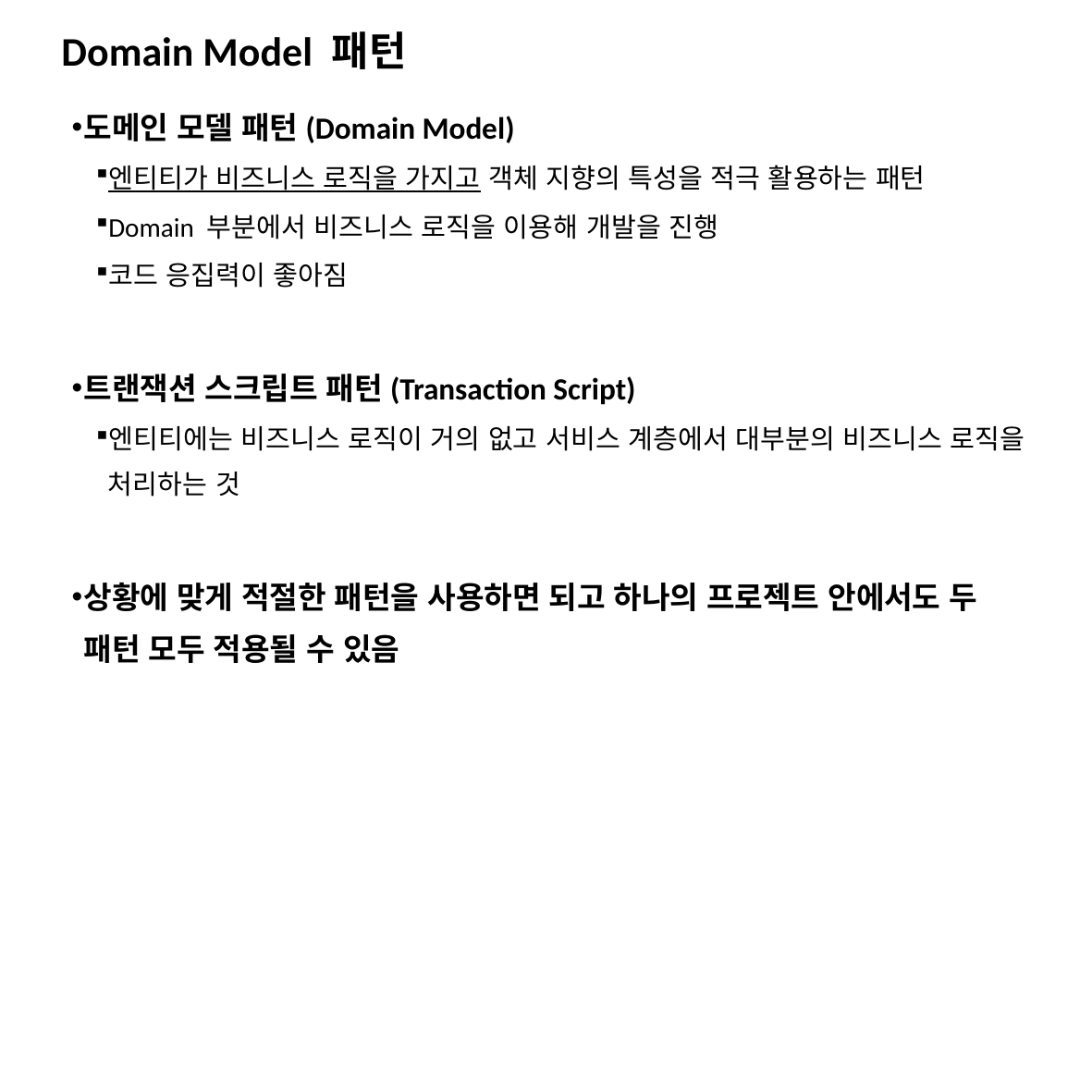

# Domain Model 패턴
도메인 모델 패턴(Domain Model)
엔티티가 비즈니스 로직을 가지고 객체 지향의 특성을 적극 활용하는 패턴
Domain 부분에서 비즈니스 로직을 이용해 개발을 진행
코드 응집력이 좋아짐

트랜잭션 스크립트 패턴(Transaction Script)
엔티티에는 비즈니스 로직이 거의 없고 서비스 계층에서 대부분의 비즈니스 로직을 처리하는 것

상황에 맞게 적절한 패턴을 사용하면 되고 하나의 프로젝트 안에서도 두 패턴 모두 적용될 수 있음